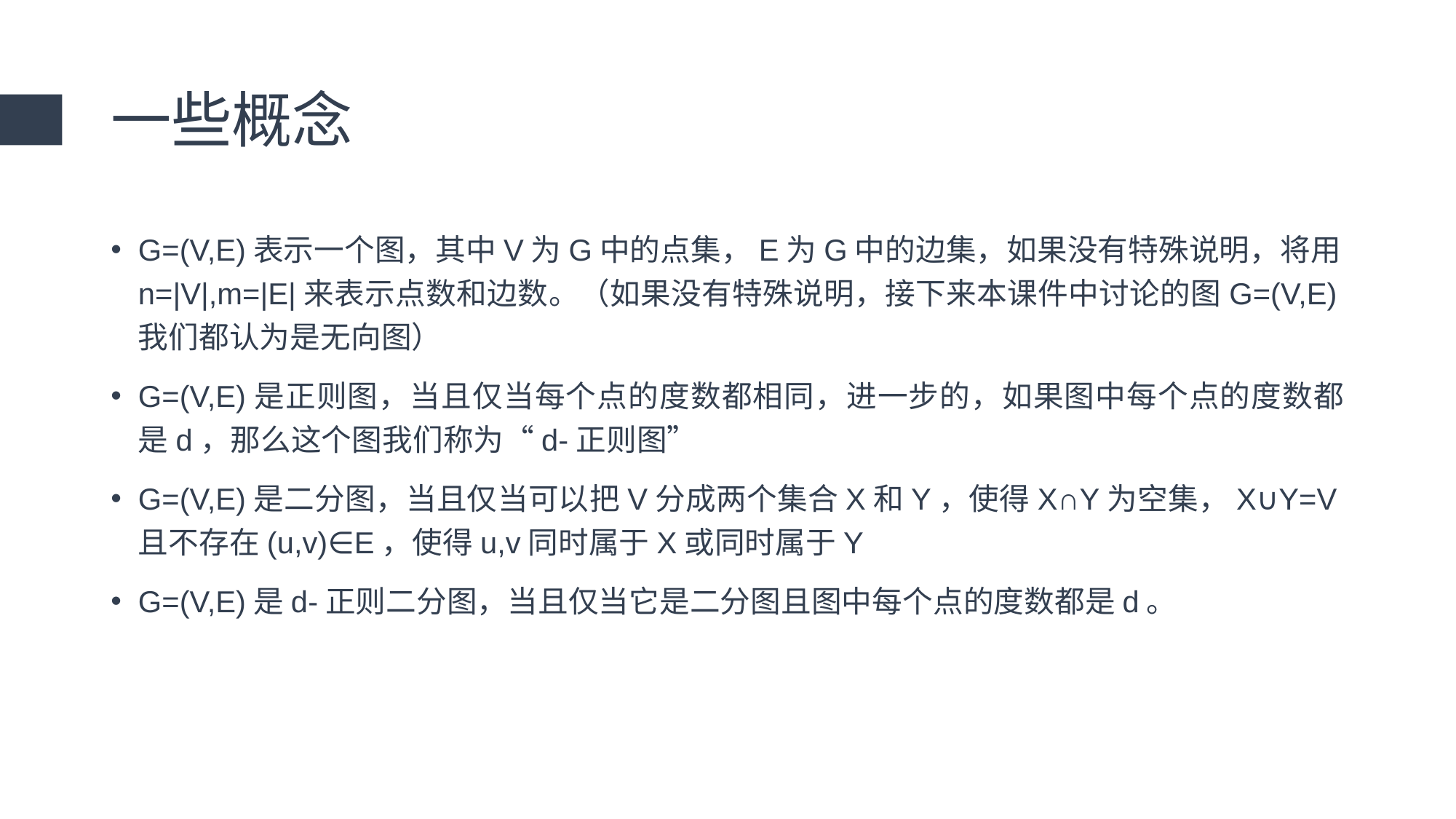

# 一些概念
G=(V,E)表示一个图，其中V为G中的点集，E为G中的边集，如果没有特殊说明，将用n=|V|,m=|E|来表示点数和边数。（如果没有特殊说明，接下来本课件中讨论的图G=(V,E)我们都认为是无向图）
G=(V,E)是正则图，当且仅当每个点的度数都相同，进一步的，如果图中每个点的度数都是d，那么这个图我们称为“d-正则图”
G=(V,E)是二分图，当且仅当可以把V分成两个集合X和Y，使得X∩Y为空集，X∪Y=V且不存在(u,v)∈E，使得u,v同时属于X或同时属于Y
G=(V,E)是d-正则二分图，当且仅当它是二分图且图中每个点的度数都是d。